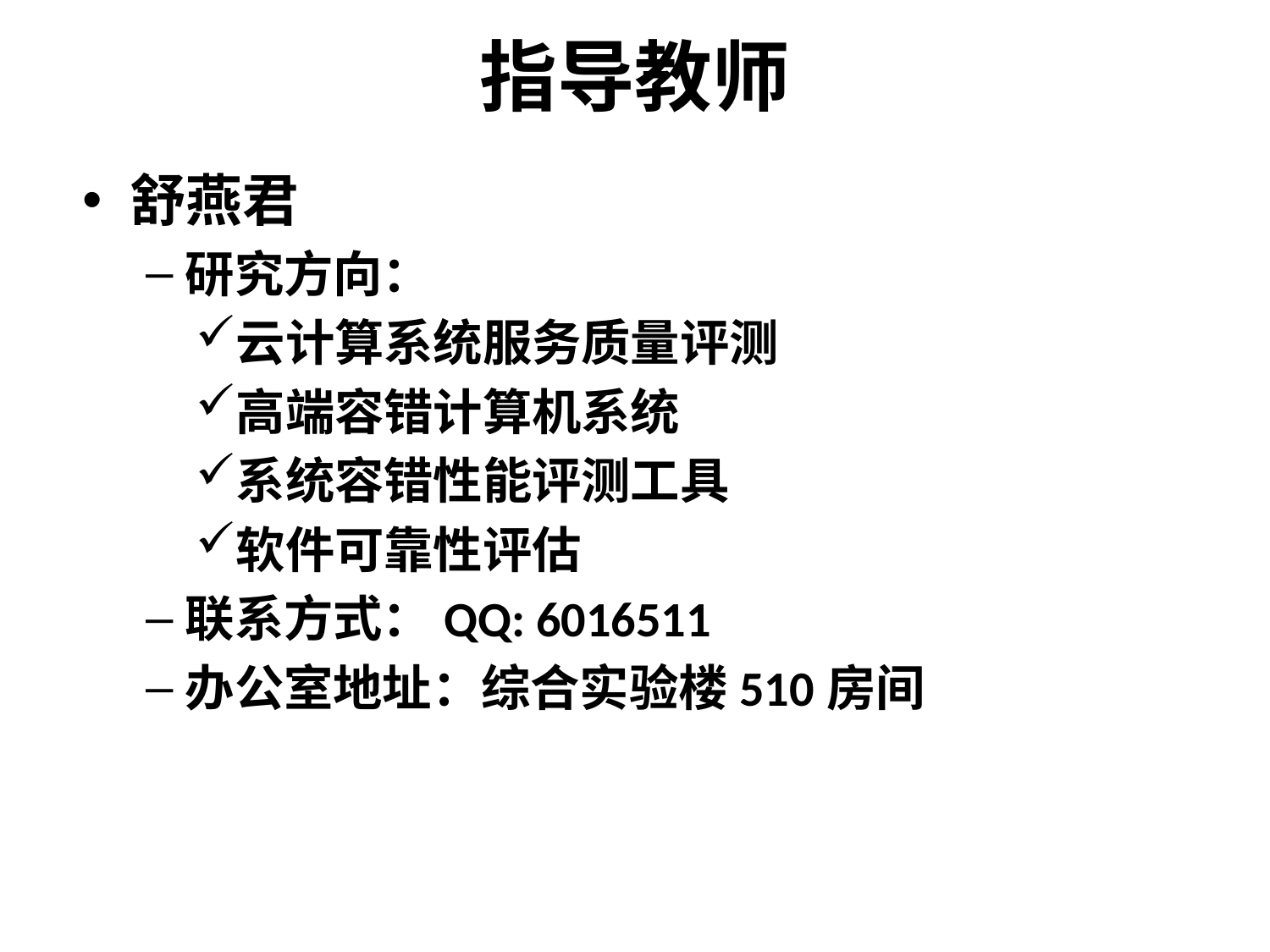

# 指导教师
舒燕君
研究方向：
云计算系统服务质量评测
高端容错计算机系统
系统容错性能评测工具
软件可靠性评估
联系方式：QQ: 6016511
办公室地址：综合实验楼510房间